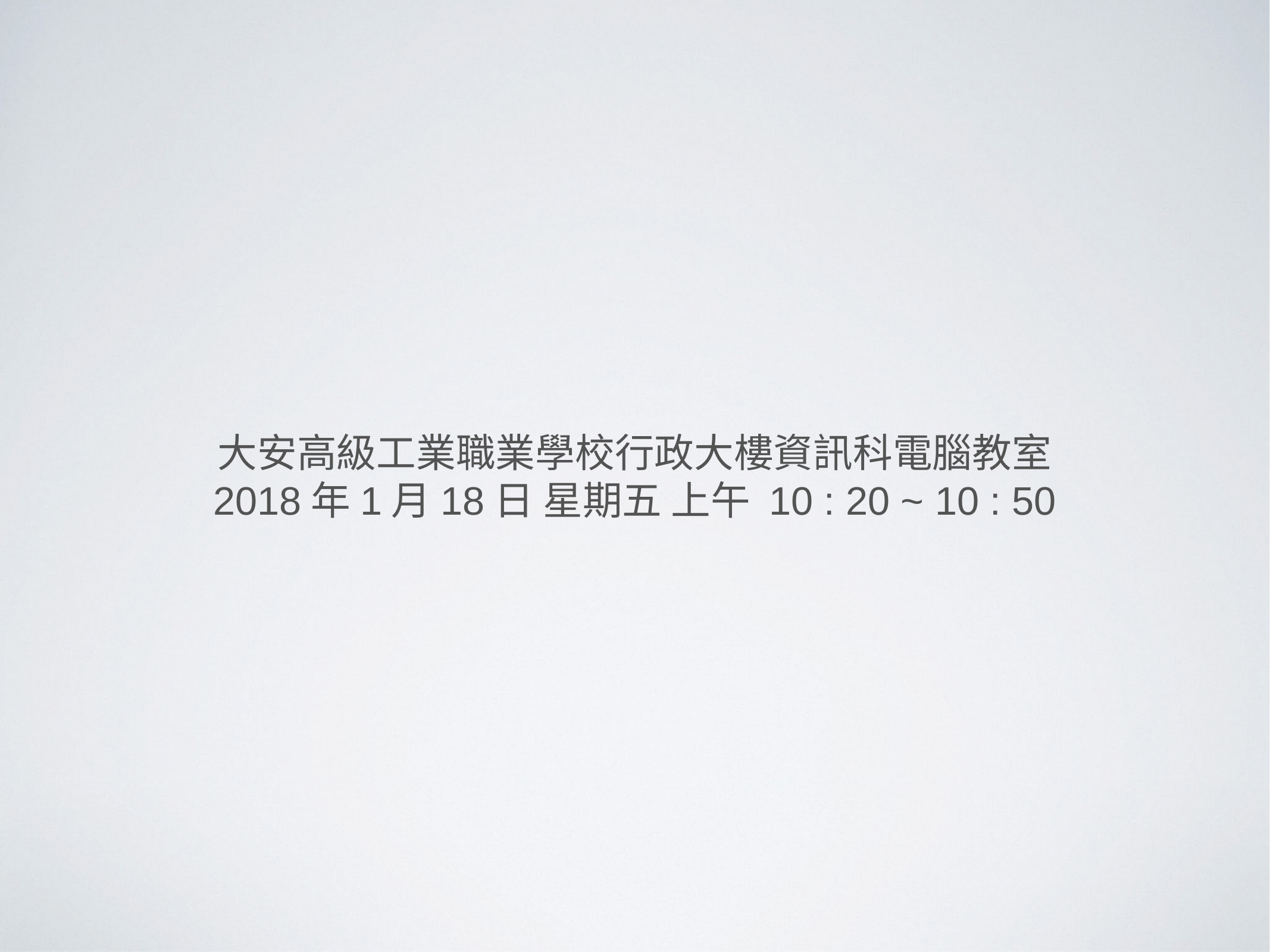

# 大安高級工業職業學校行政大樓資訊科電腦教室
2018年1月18日 星期五 上午 10 : 20 ~ 10 : 50